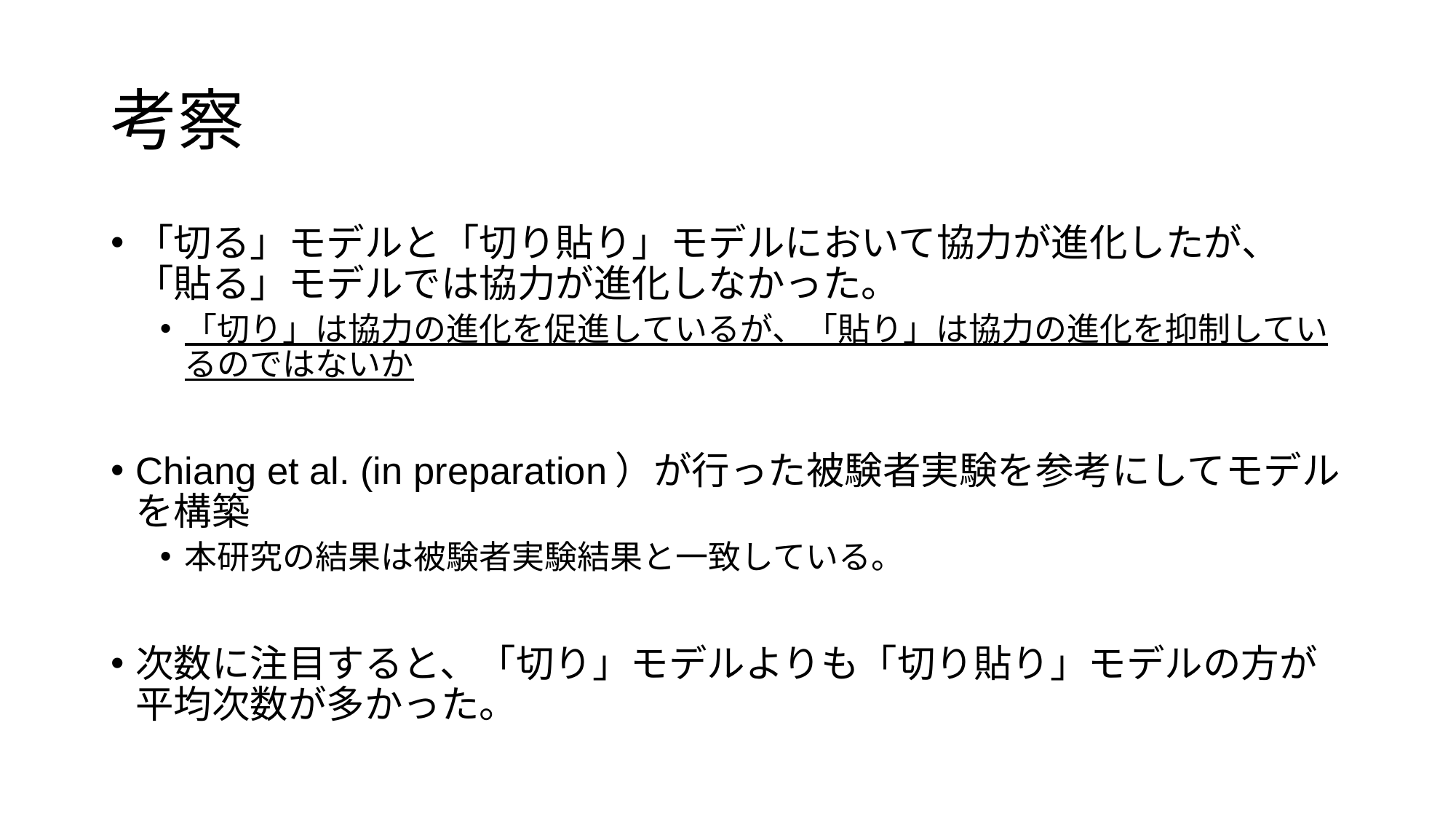

# 考察
「切る」モデルと「切り貼り」モデルにおいて協力が進化したが、「貼る」モデルでは協力が進化しなかった。
「切り」は協力の進化を促進しているが、「貼り」は協力の進化を抑制しているのではないか

Chiang et al. (in preparation）が行った被験者実験を参考にしてモデルを構築
本研究の結果は被験者実験結果と一致している。

次数に注目すると、「切り」モデルよりも「切り貼り」モデルの方が平均次数が多かった。